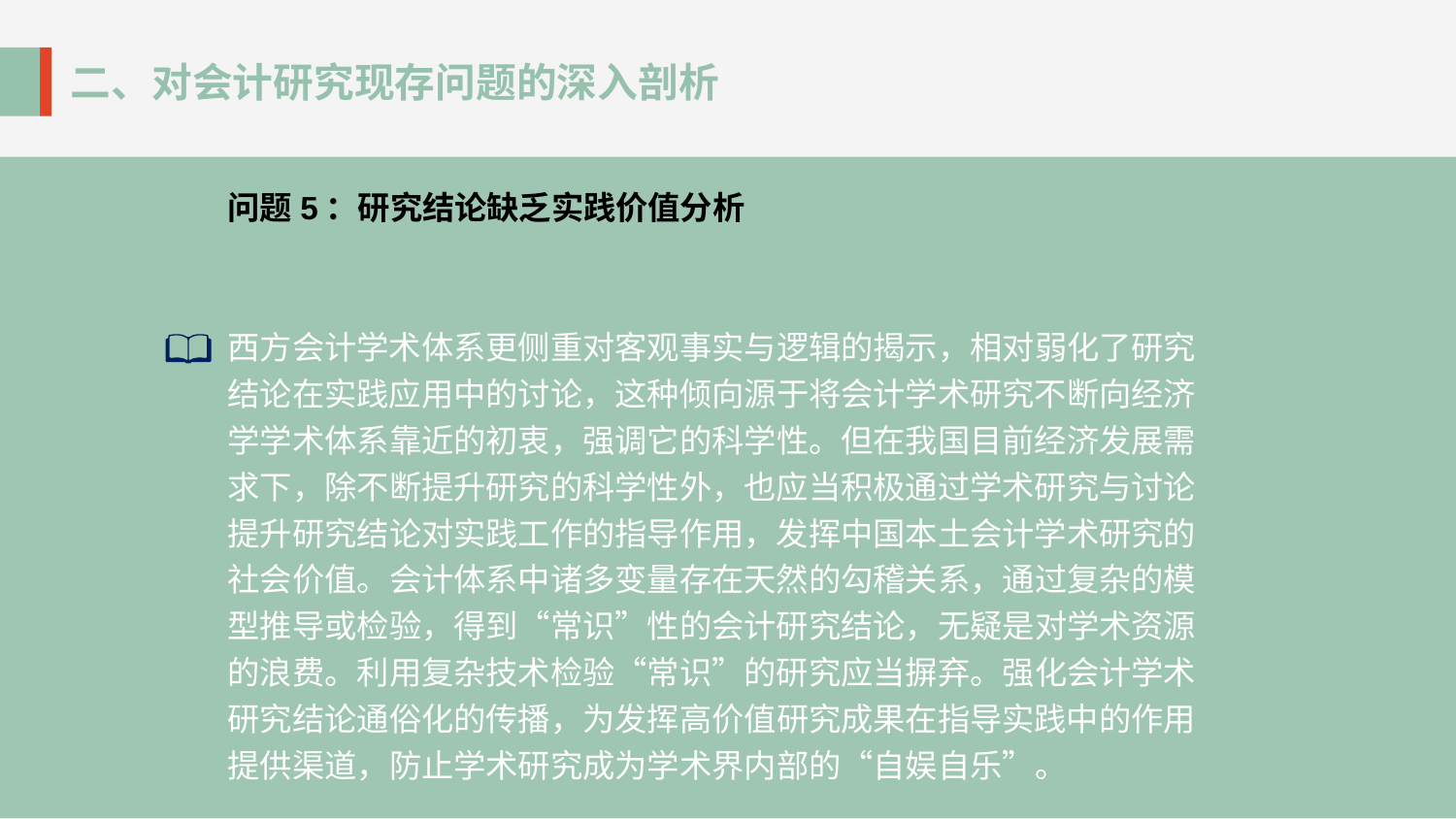

二、对会计研究现存问题的深入剖析

问题5：研究结论缺乏实践价值分析

西方会计学术体系更侧重对客观事实与逻辑的揭示，相对弱化了研究结论在实践应用中的讨论，这种倾向源于将会计学术研究不断向经济学学术体系靠近的初衷，强调它的科学性。但在我国目前经济发展需求下，除不断提升研究的科学性外，也应当积极通过学术研究与讨论提升研究结论对实践工作的指导作用，发挥中国本土会计学术研究的社会价值。会计体系中诸多变量存在天然的勾稽关系，通过复杂的模型推导或检验，得到“常识”性的会计研究结论，无疑是对学术资源的浪费。利用复杂技术检验“常识”的研究应当摒弃。强化会计学术研究结论通俗化的传播，为发挥高价值研究成果在指导实践中的作用提供渠道，防止学术研究成为学术界内部的“自娱自乐”。